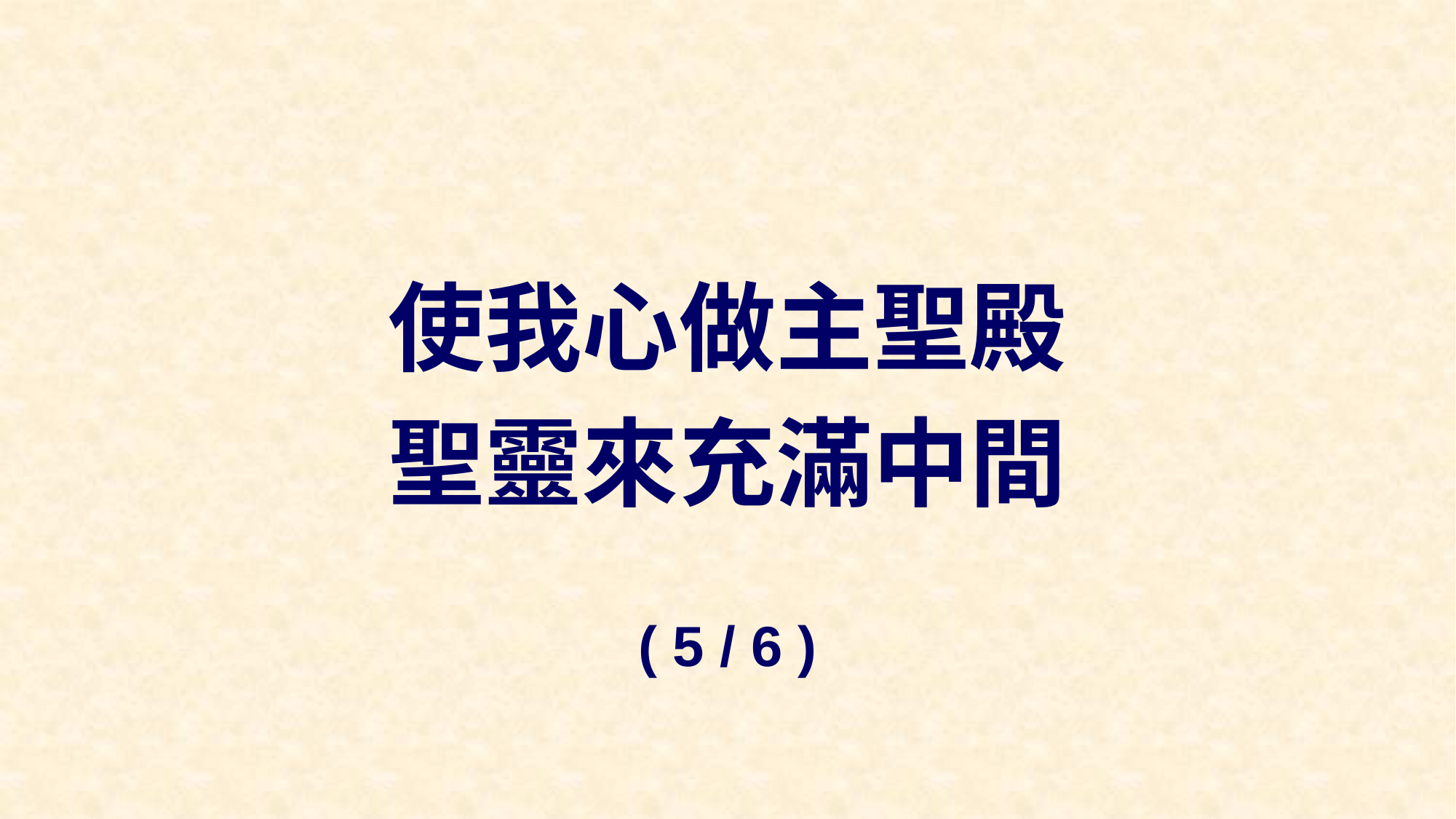

使我心做主聖殿
聖靈來充滿中間
( 5 / 6 )